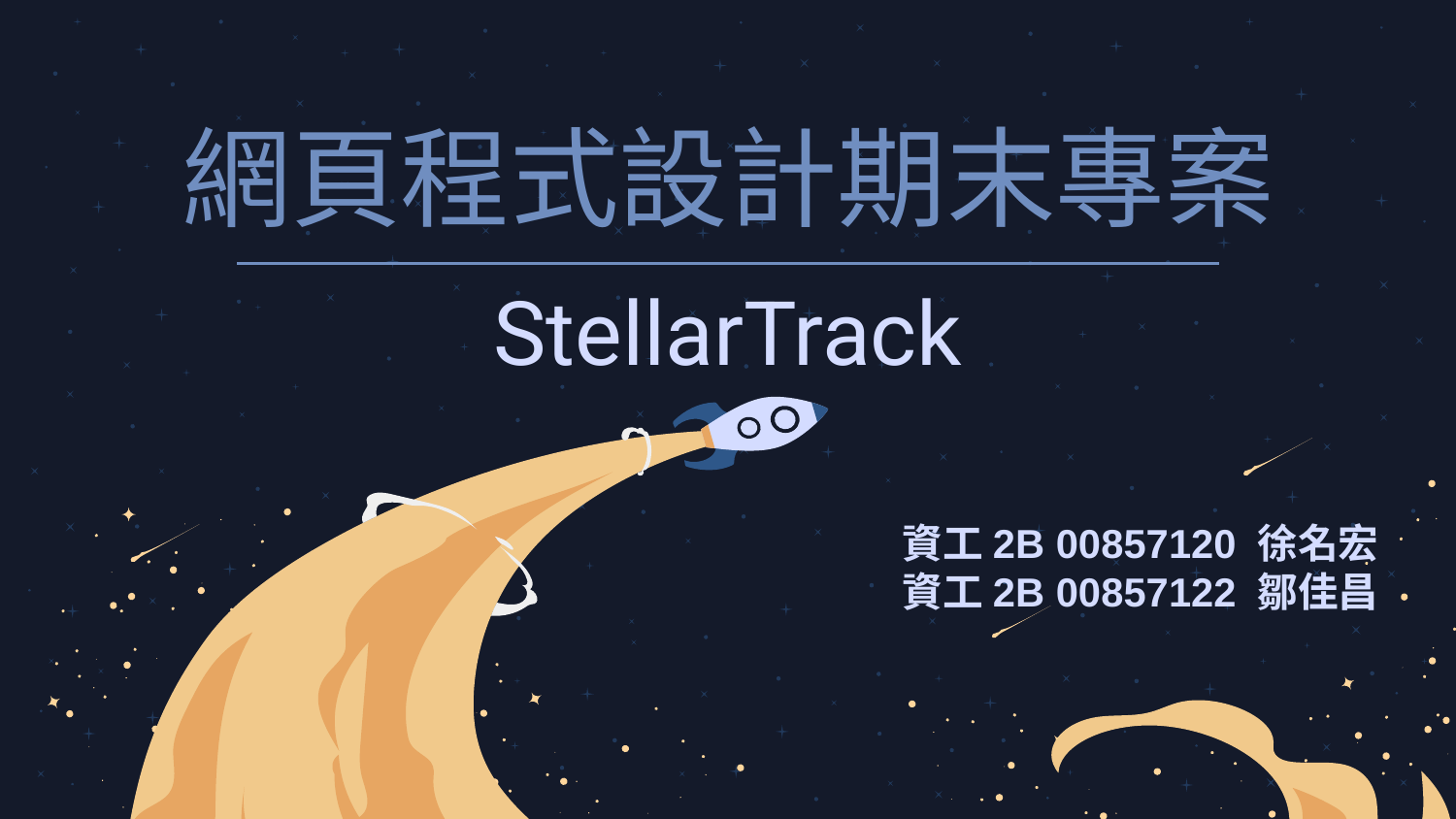

# 網頁程式設計期末專案
StellarTrack

資工2B 00857120 徐名宏
資工2B 00857122 鄒佳昌